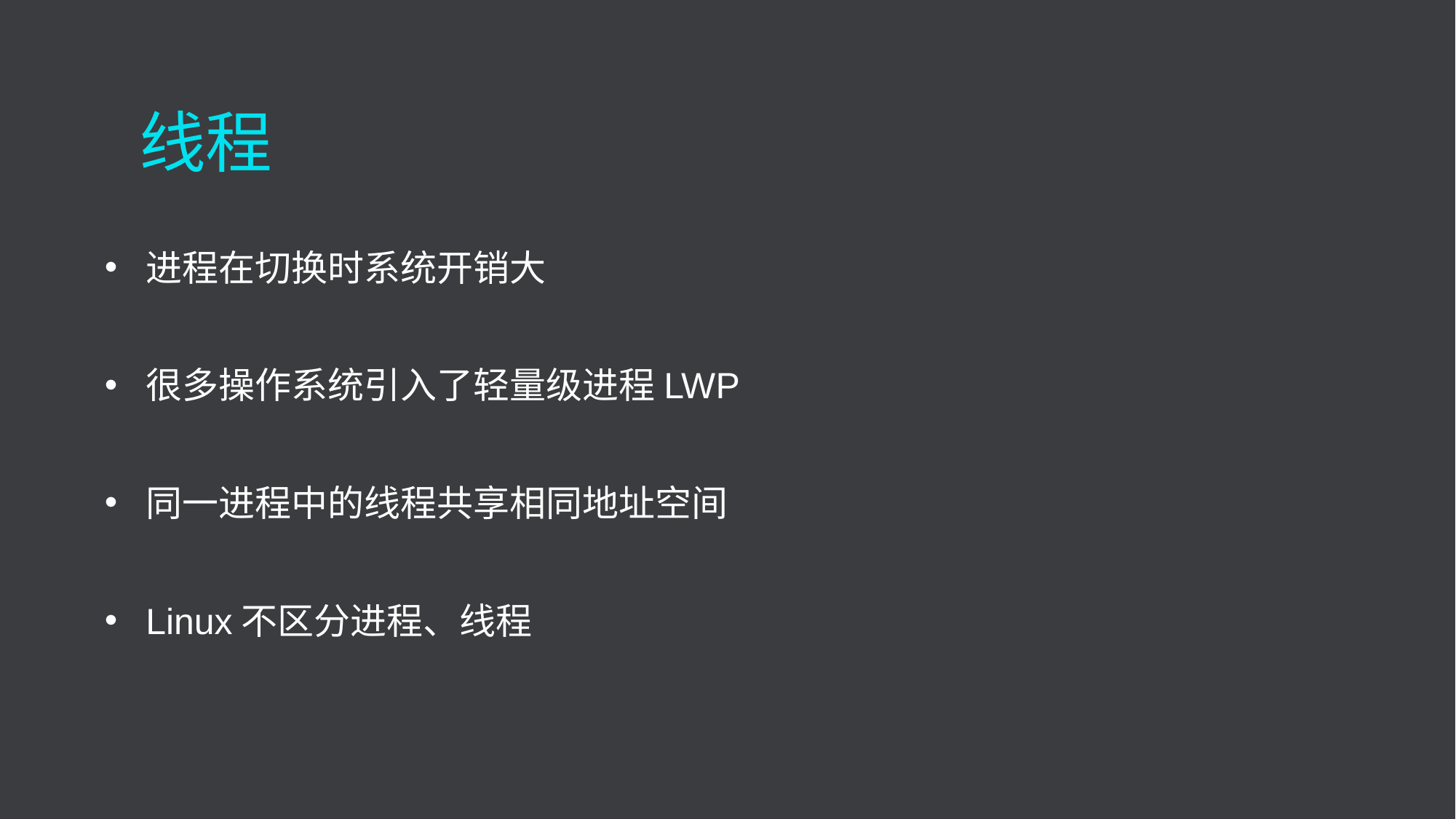

线程

进程在切换时系统开销大

很多操作系统引入了轻量级进程LWP

同一进程中的线程共享相同地址空间

Linux不区分进程、线程